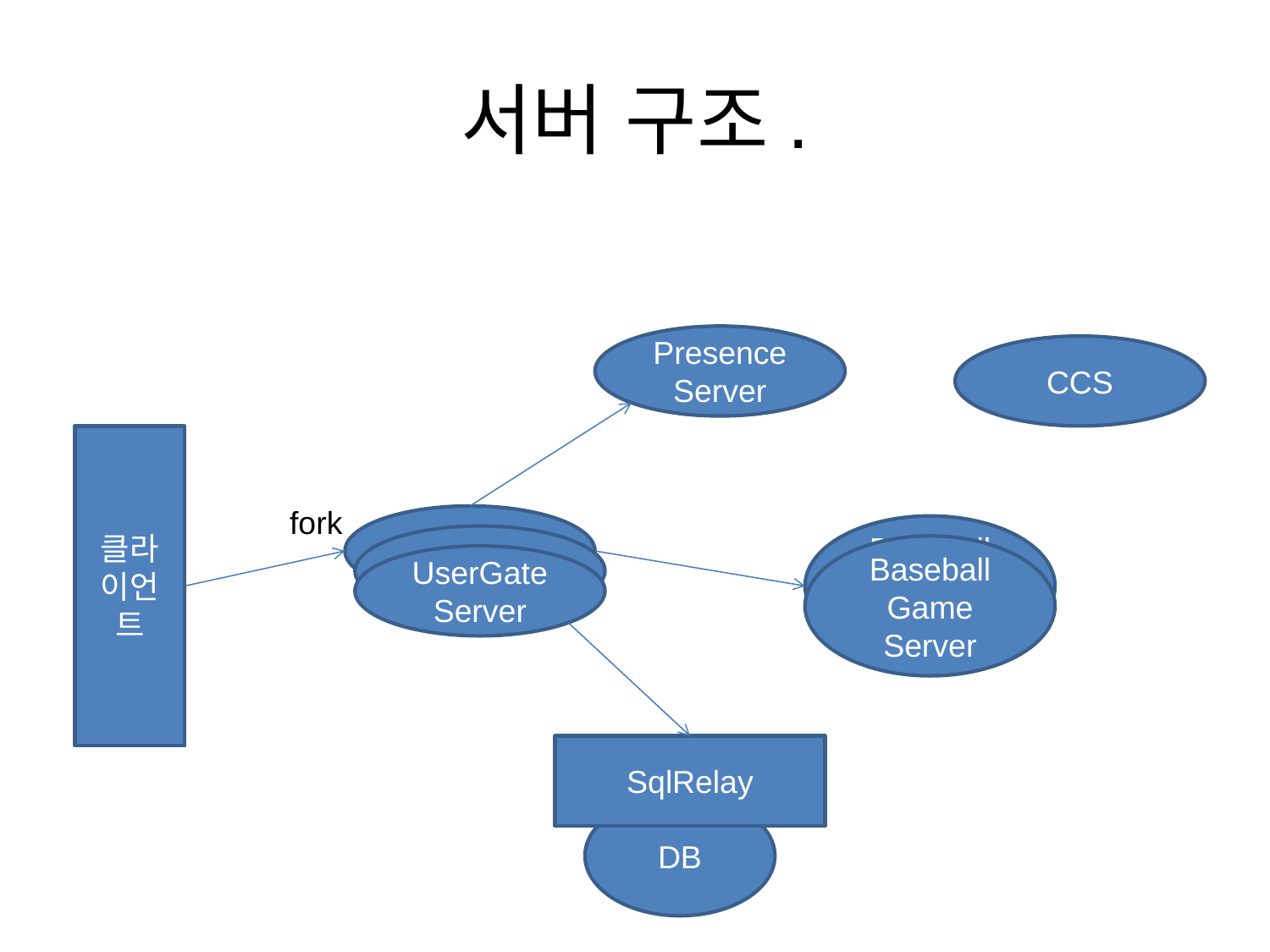

# 서버 구조.
Presence Server
CCS
클라이언트
fork
ㅁㄴ
Baseball Game
Server

Baseball Game
Server
UserGate
Server
SqlRelay
DB